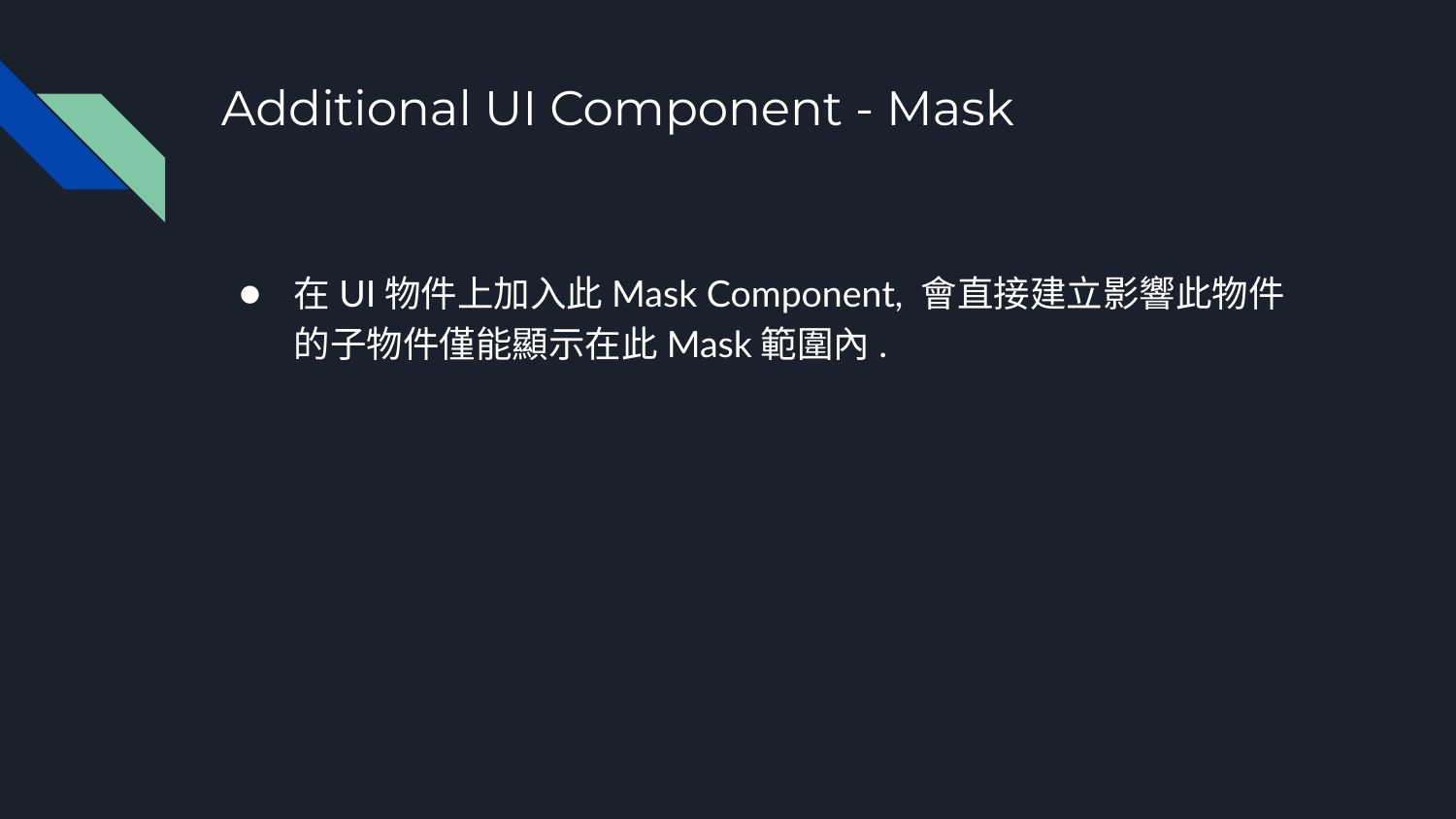

# Additional UI Component - Mask
在UI物件上加入此Mask Component, 會直接建立影響此物件的子物件僅能顯示在此Mask範圍內.